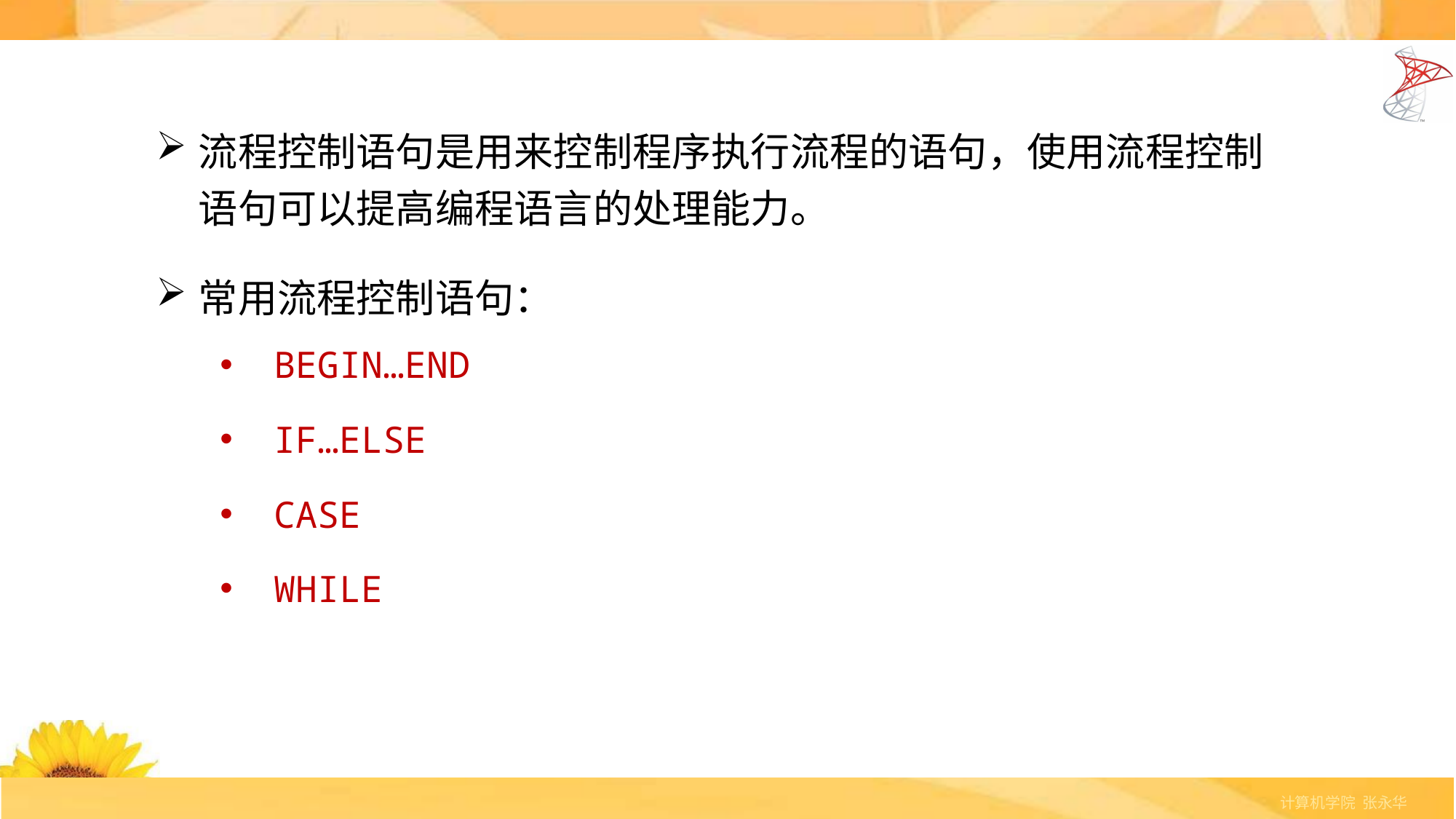

流程控制语句是用来控制程序执行流程的语句，使用流程控制语句可以提高编程语言的处理能力。
常用流程控制语句：

BEGIN…END
IF…ELSE
CASE
WHILE